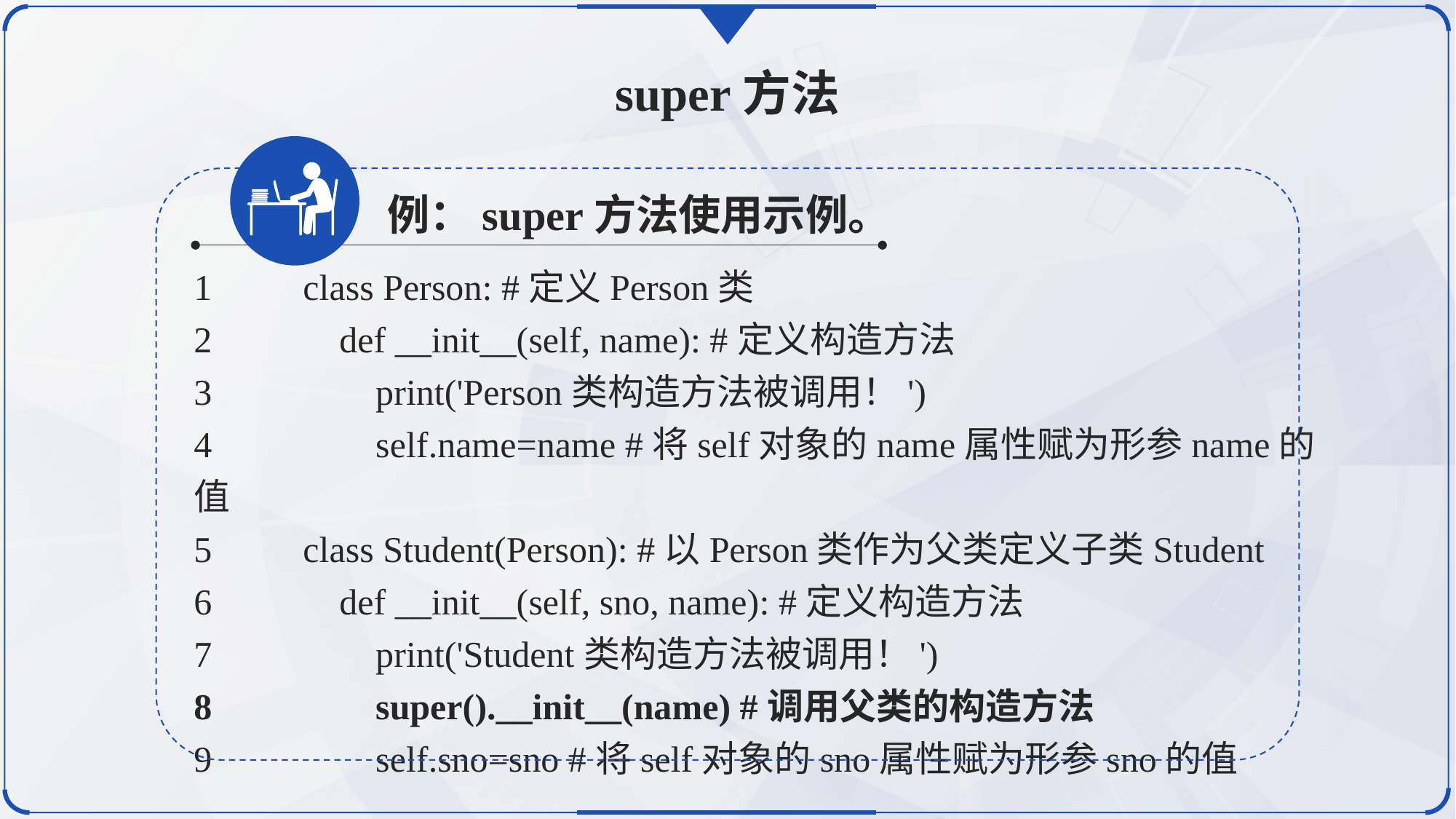

super方法

例：super方法使用示例。
1	class Person: #定义Person类
2	    def __init__(self, name): #定义构造方法
3	        print('Person类构造方法被调用！')
4	        self.name=name #将self对象的name属性赋为形参name的值
5	class Student(Person): #以Person类作为父类定义子类Student
6	    def __init__(self, sno, name): #定义构造方法
7	        print('Student类构造方法被调用！')
8	        super().__init__(name) #调用父类的构造方法
9	        self.sno=sno #将self对象的sno属性赋为形参sno的值